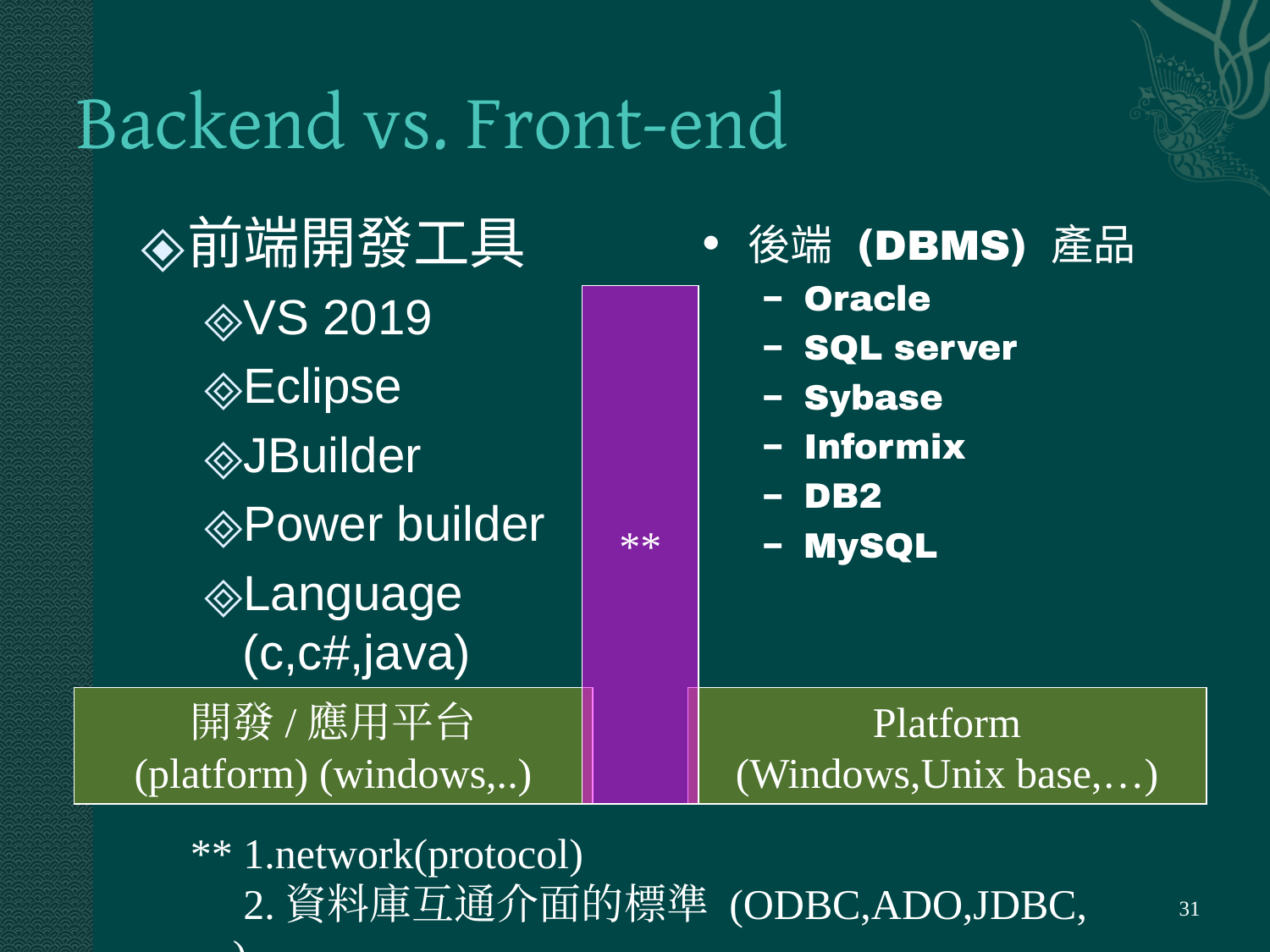

# Backend vs. Front-end
前端開發工具
VS 2019
Eclipse
JBuilder
Power builder
Language (c,c#,java)
後端 (DBMS) 產品
Oracle
SQL server
Sybase
Informix
DB2
MySQL
**
開發/應用平台
(platform) (windows,..)
Platform
(Windows,Unix base,…)
** 1.network(protocol)
     2.資料庫互通介面的標準 (ODBC,ADO,JDBC,…)

31